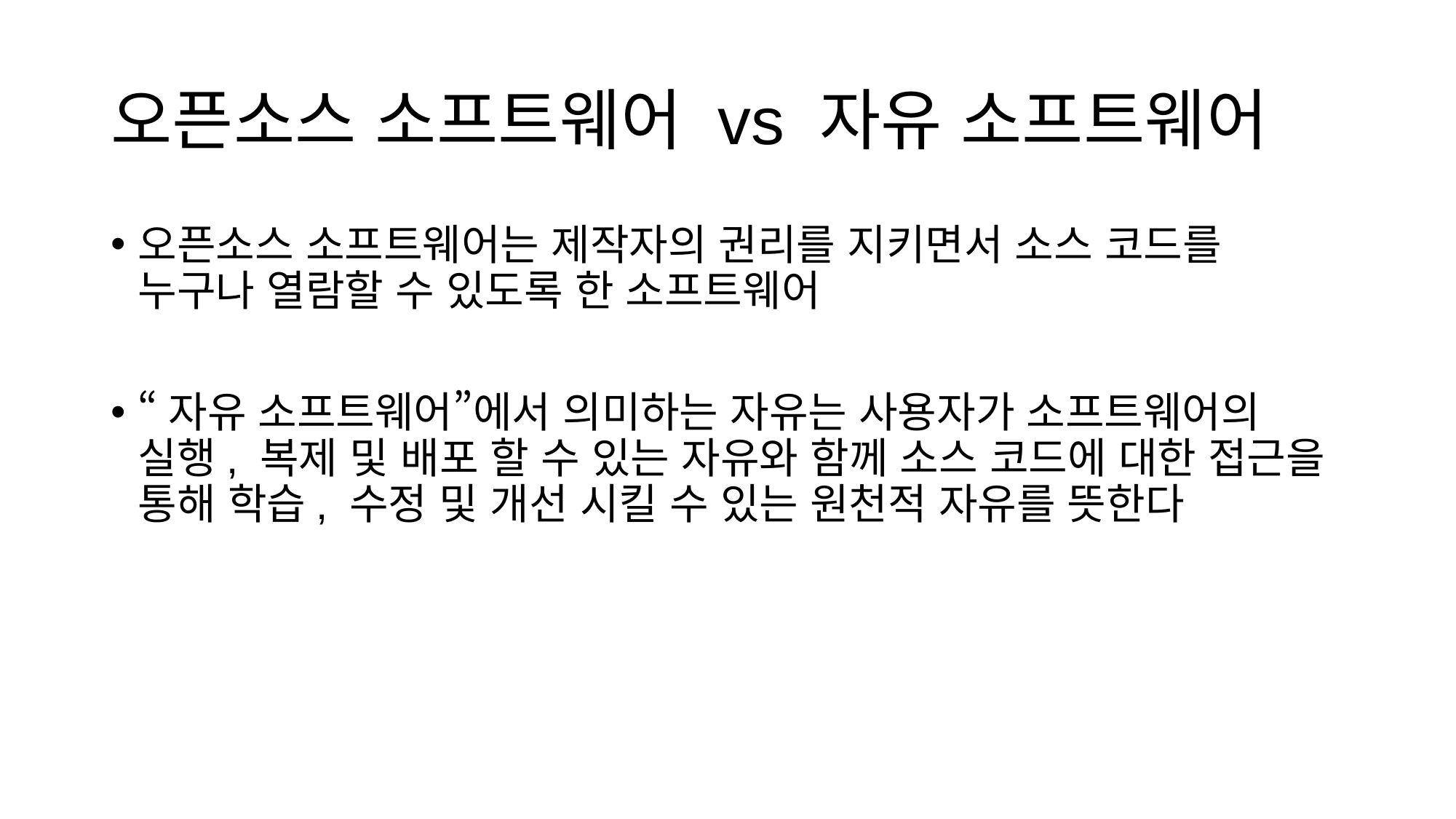

# 오픈소스 소프트웨어 vs 자유 소프트웨어
오픈소스 소프트웨어는 제작자의 권리를 지키면서 소스 코드를 누구나 열람할 수 있도록 한 소프트웨어

“자유 소프트웨어”에서 의미하는 자유는 사용자가 소프트웨어의 실행, 복제 및 배포 할 수 있는 자유와 함께 소스 코드에 대한 접근을 통해 학습, 수정 및 개선 시킬 수 있는 원천적 자유를 뜻한다